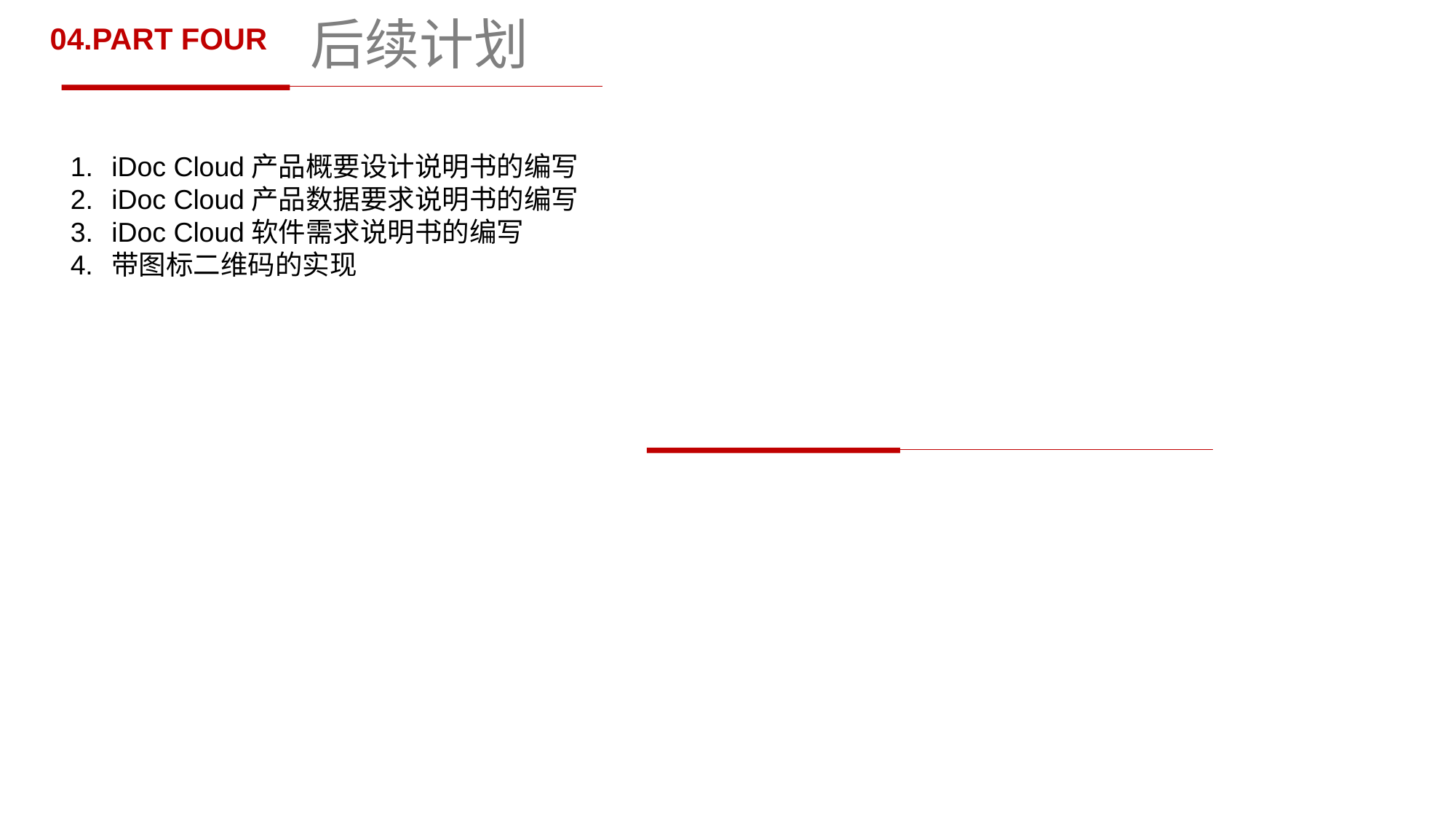

# 后续计划
04.PART FOUR

iDoc Cloud产品概要设计说明书的编写
iDoc Cloud产品数据要求说明书的编写
iDoc Cloud软件需求说明书的编写
带图标二维码的实现